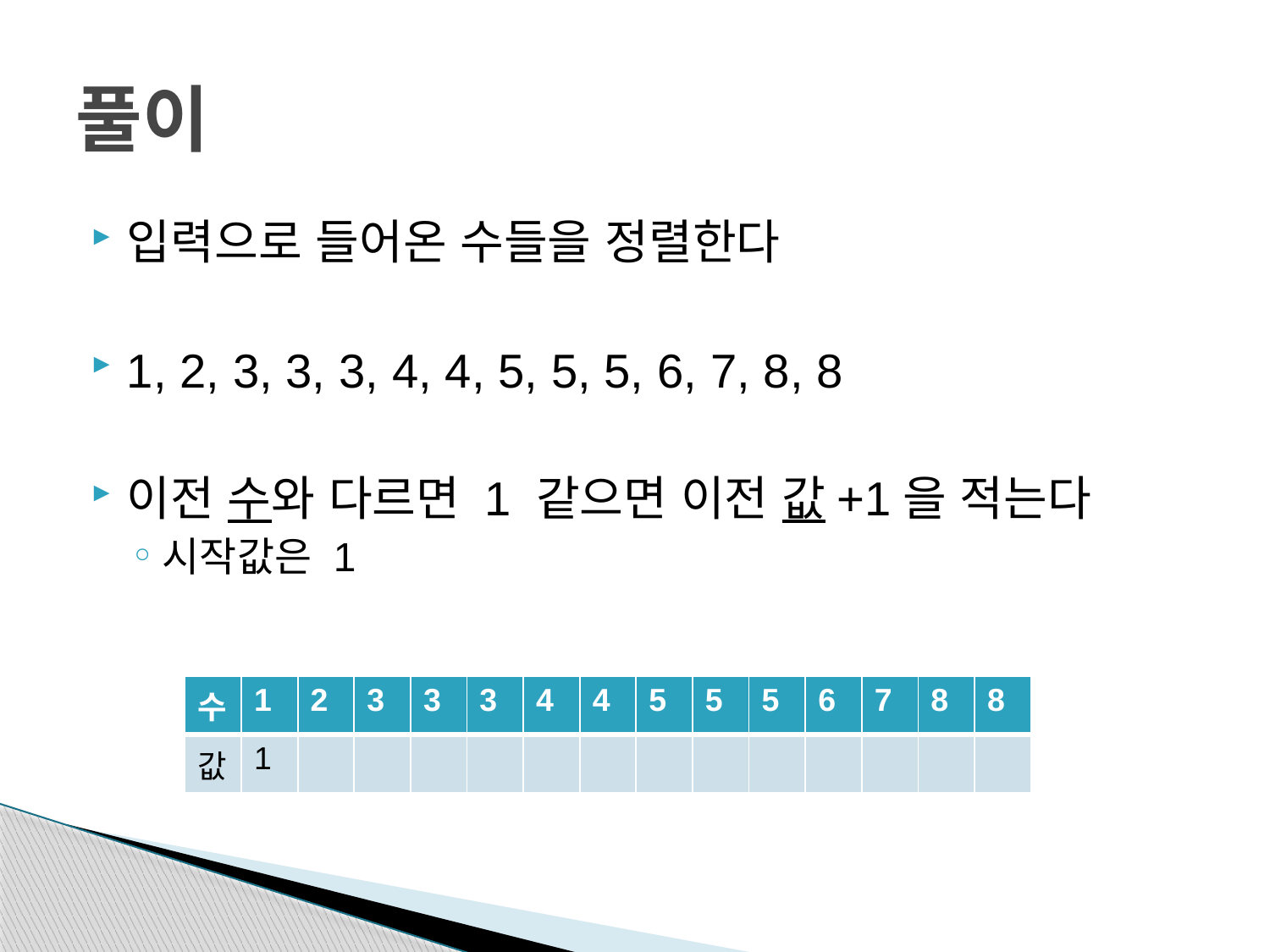

# 풀이
입력으로 들어온 수들을 정렬한다

1, 2, 3, 3, 3, 4, 4, 5, 5, 5, 6, 7, 8, 8

이전 수와 다르면 1 같으면 이전 값+1을 적는다
시작값은 1
| 수 | 1 | 2 | 3 | 3 | 3 | 4 | 4 | 5 | 5 | 5 | 6 | 7 | 8 | 8 |
| --- | --- | --- | --- | --- | --- | --- | --- | --- | --- | --- | --- | --- | --- | --- |
| 값 | 1 |  |  |  |  |  |  |  |  |  |  |  |  |  |